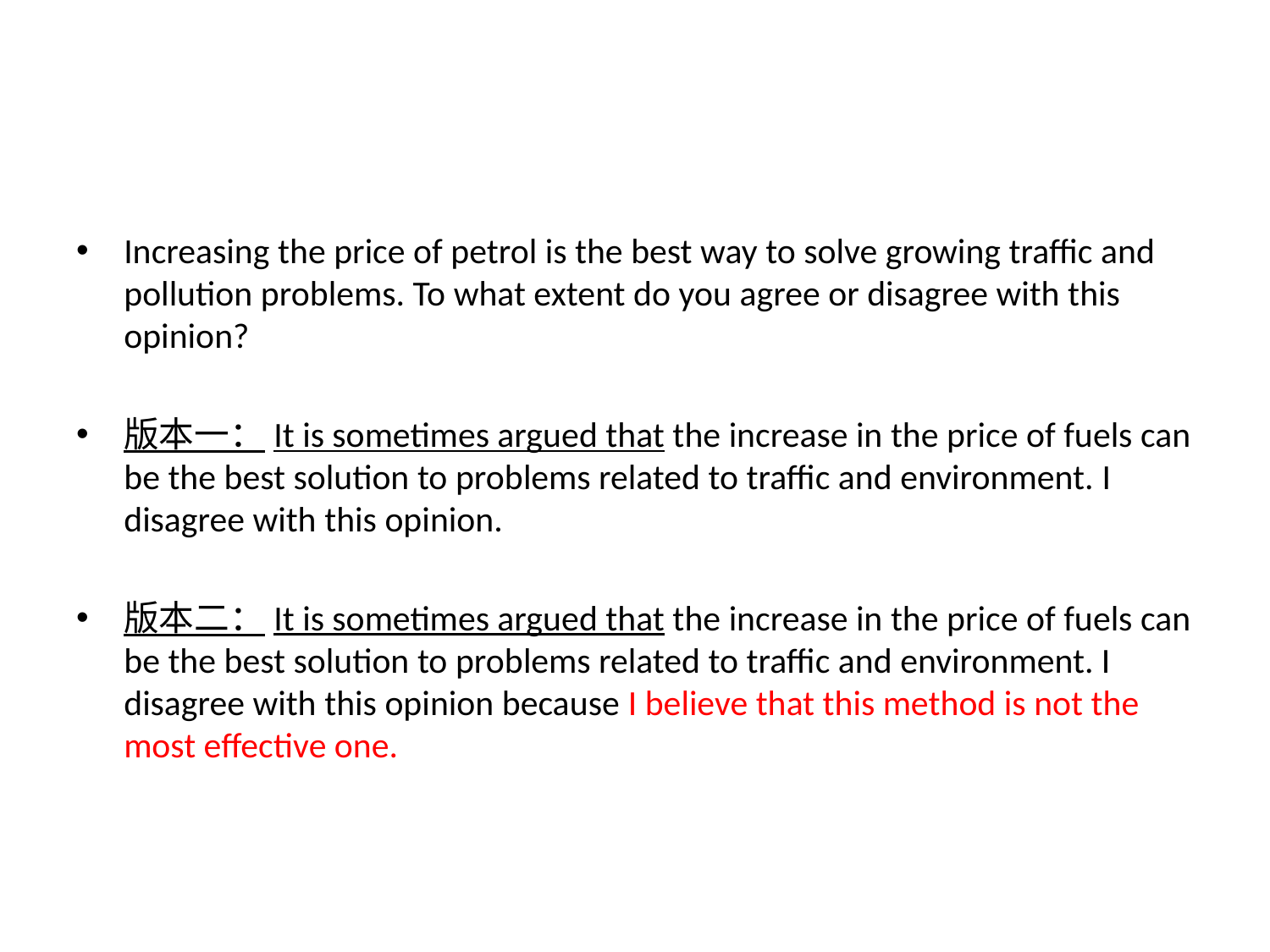

#
Increasing the price of petrol is the best way to solve growing traffic and pollution problems. To what extent do you agree or disagree with this opinion?

版本一：It is sometimes argued that the increase in the price of fuels can be the best solution to problems related to traffic and environment. I disagree with this opinion.

版本二：It is sometimes argued that the increase in the price of fuels can be the best solution to problems related to traffic and environment. I disagree with this opinion because I believe that this method is not the most effective one.